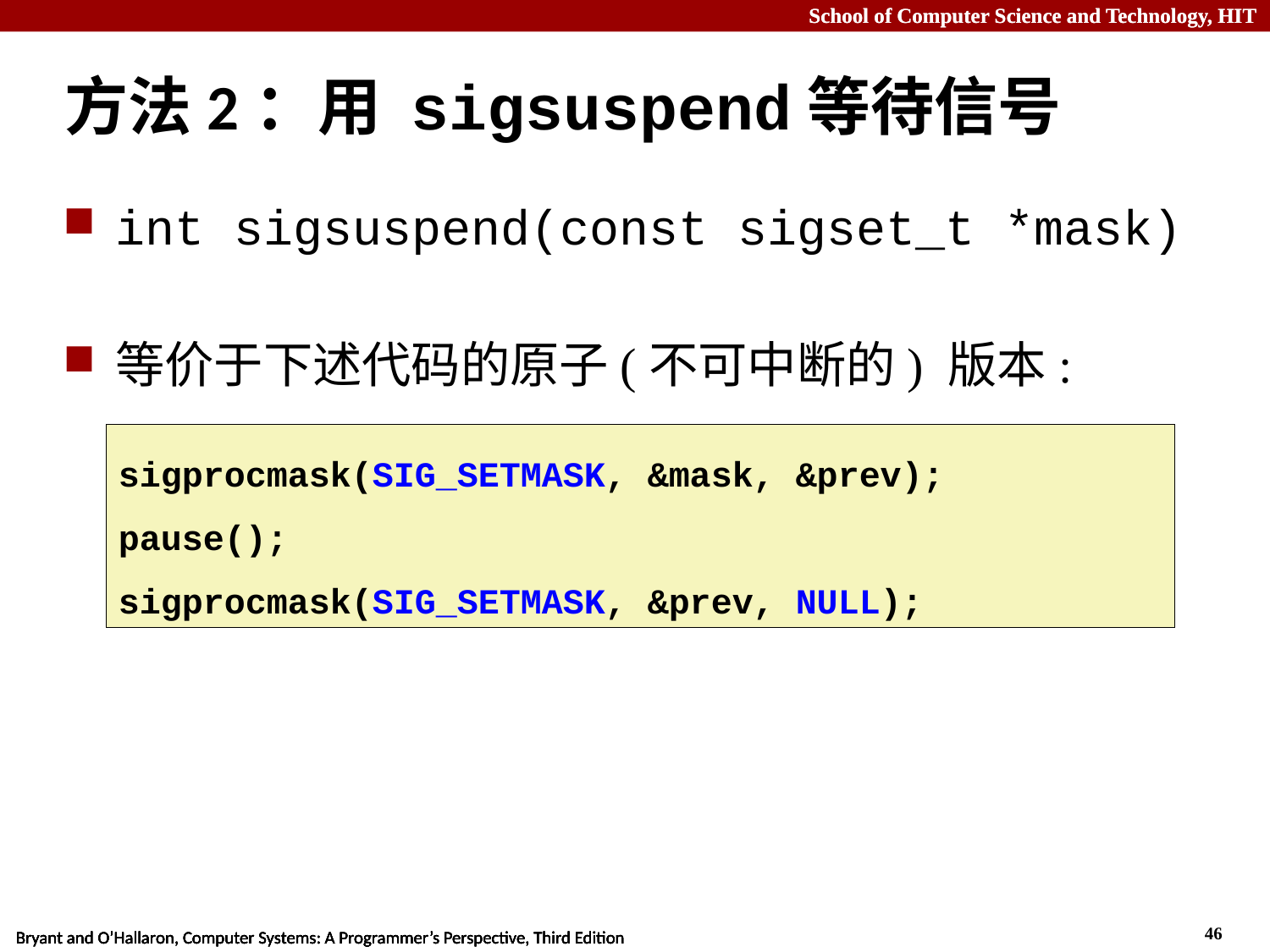

# 方法2：用 sigsuspend等待信号
int sigsuspend(const sigset_t *mask)

等价于下述代码的原子(不可中断的) 版本:
sigprocmask(SIG_SETMASK, &mask, &prev);
pause();
sigprocmask(SIG_SETMASK, &prev, NULL);